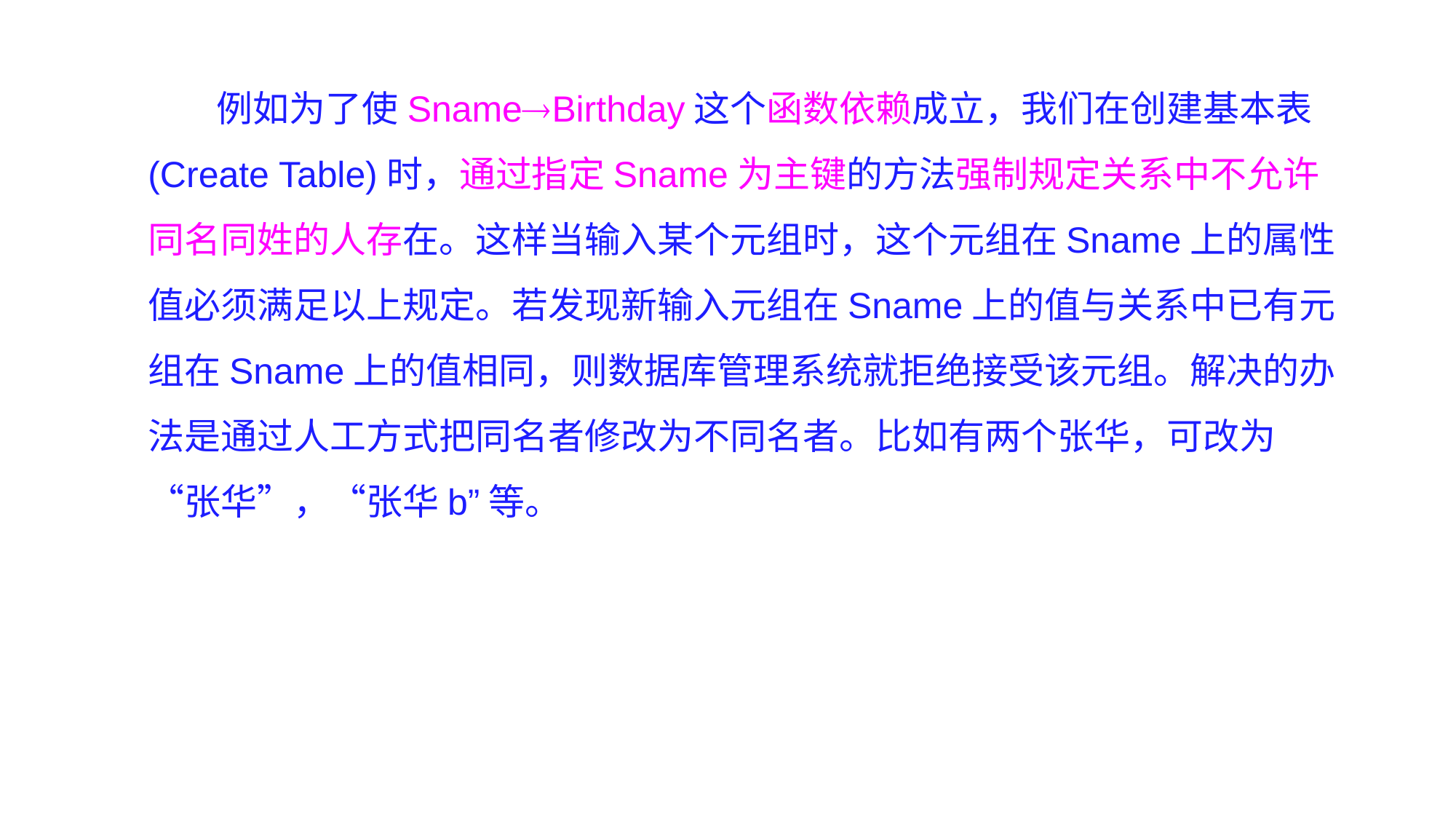

例如为了使Sname→Birthday这个函数依赖成立，我们在创建基本表(Create Table)时，通过指定Sname为主键的方法强制规定关系中不允许同名同姓的人存在。这样当输入某个元组时，这个元组在Sname上的属性值必须满足以上规定。若发现新输入元组在Sname上的值与关系中已有元组在Sname上的值相同，则数据库管理系统就拒绝接受该元组。解决的办法是通过人工方式把同名者修改为不同名者。比如有两个张华，可改为“张华”，“张华b”等。